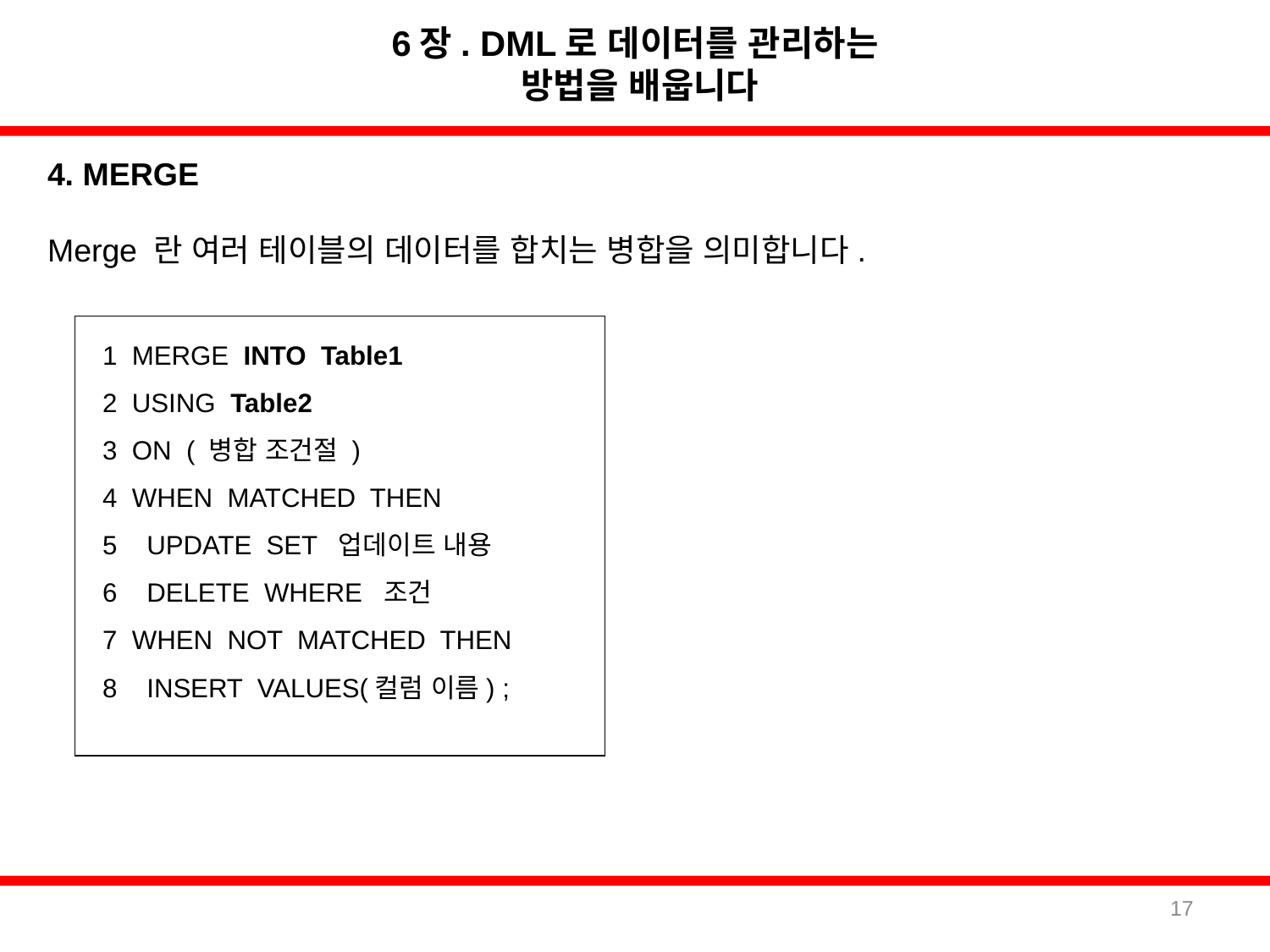

6장. DML로 데이터를 관리하는
방법을 배웁니다

4. MERGE

Merge 란 여러 테이블의 데이터를 합치는 병합을 의미합니다.
  1  MERGE  INTO  Table1
  2  USING  Table2
  3  ON  ( 병합 조건절 )
  4  WHEN  MATCHED  THEN
  5    UPDATE  SET  업데이트 내용
  6    DELETE  WHERE  조건
  7  WHEN  NOT  MATCHED  THEN
  8    INSERT  VALUES(컬럼 이름) ;

17